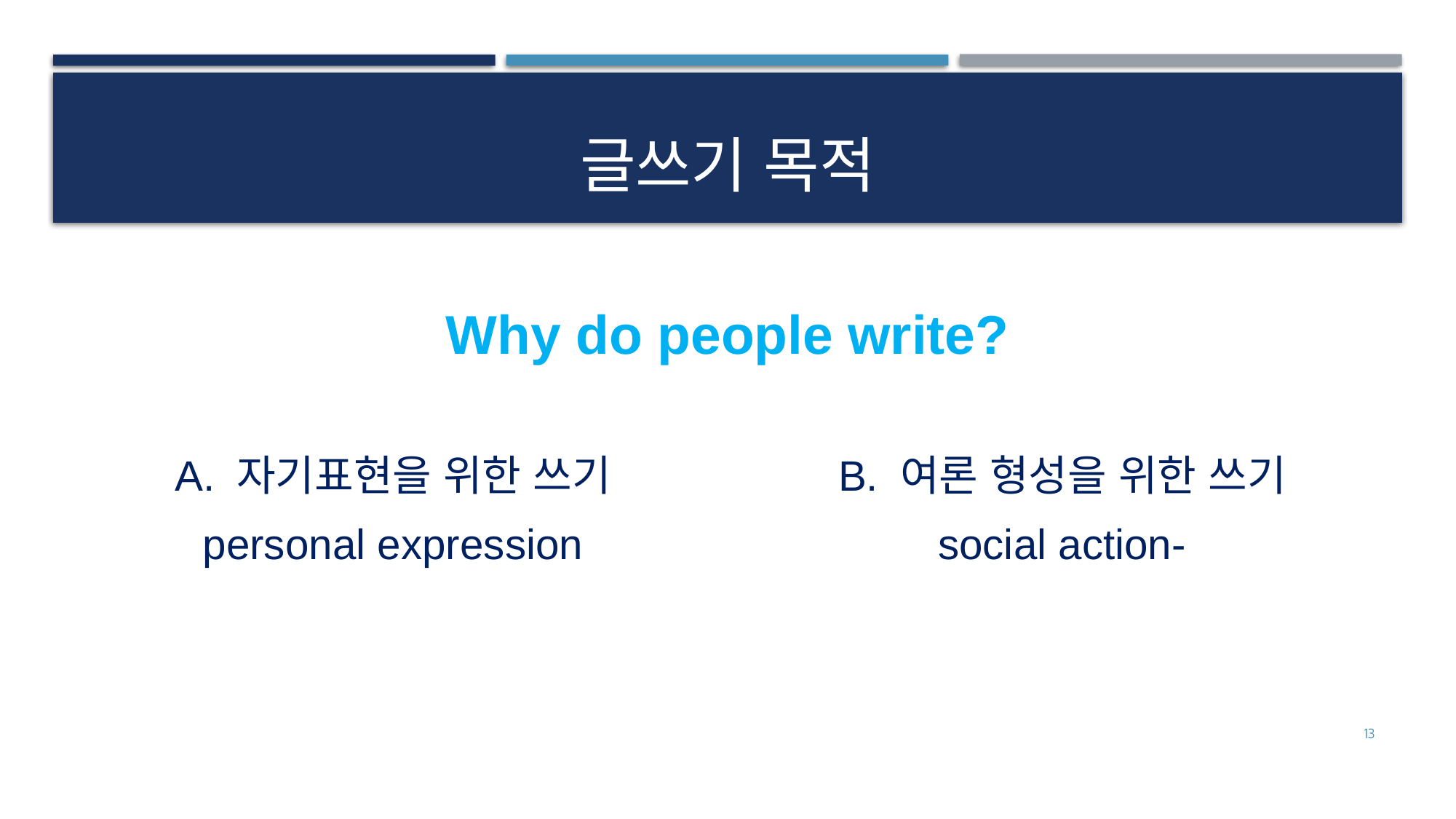

# 글쓰기 목적

A. 자기표현을 위한 쓰기
personal expression

B. 여론 형성을 위한 쓰기
social action-

Why do people write?
13